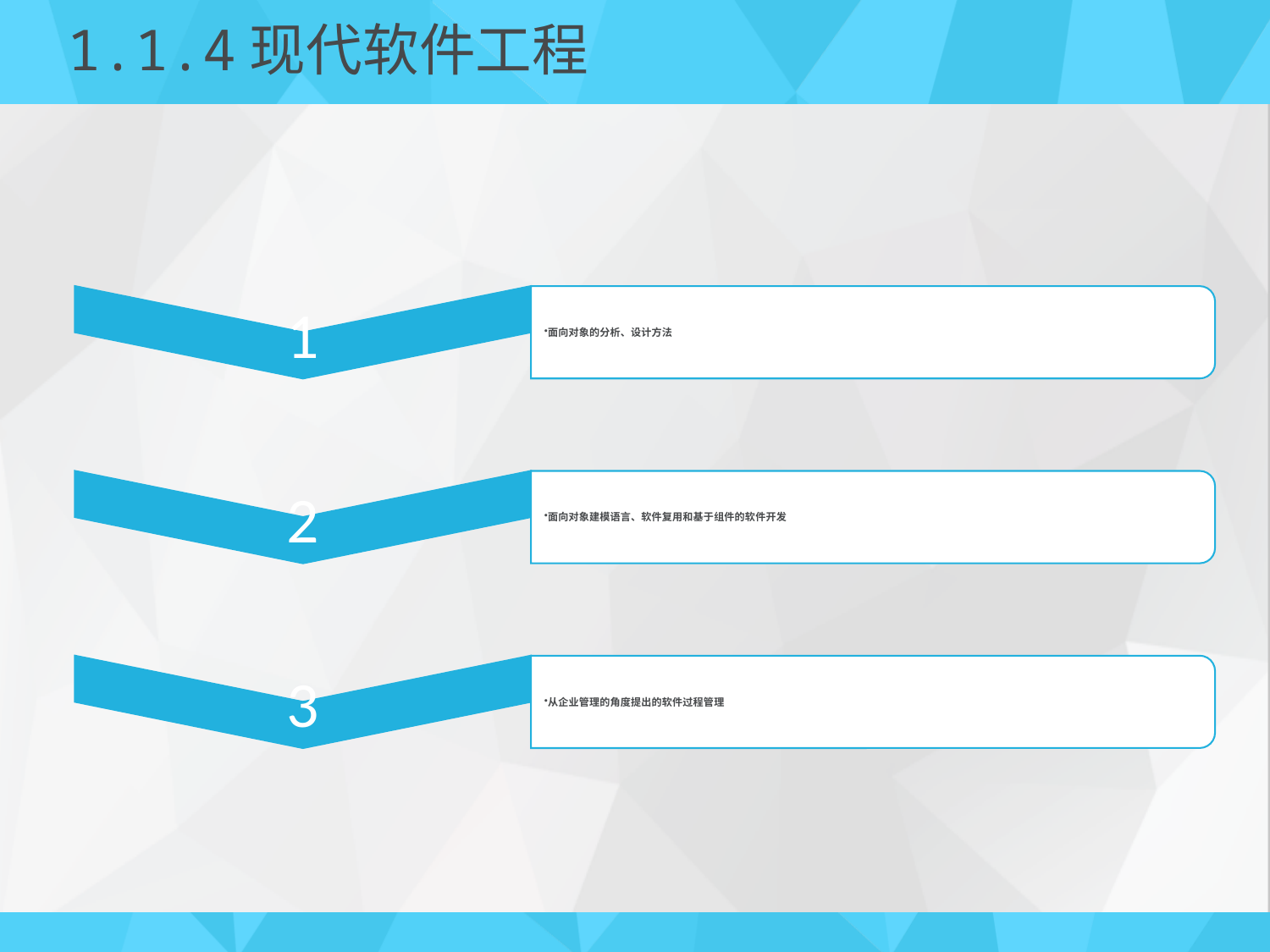

# 1.1.4现代软件工程
面向对象的分析、设计方法
2
面向对象建模语言、软件复用和基于组件的软件开发
3
从企业管理的角度提出的软件过程管理
1